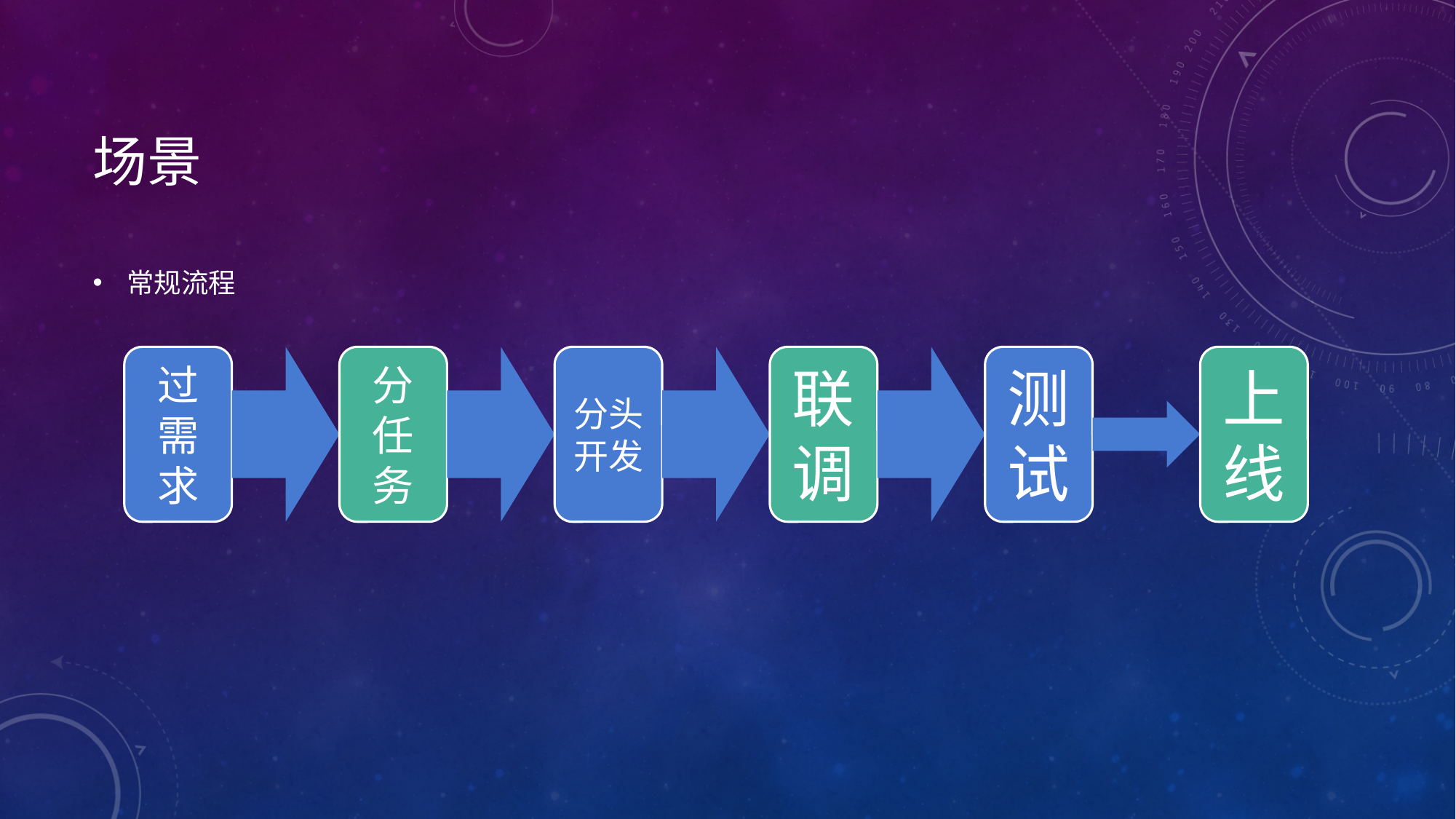

# 场景
常规流程

过需求
分任务
分头开发
联调
测试
上线